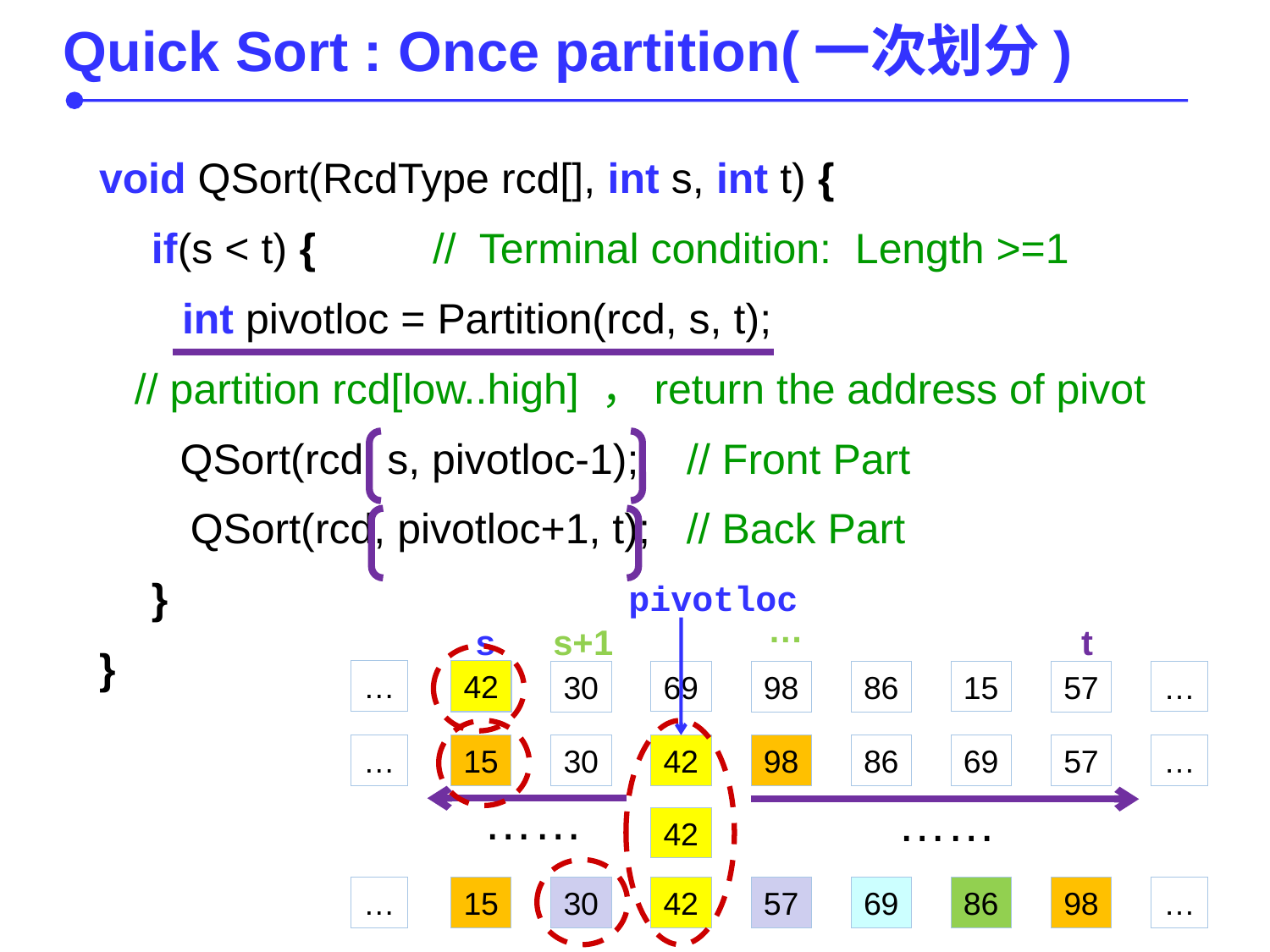

Quick Sort : Once partition(一次划分)

void QSort(RcdType rcd[], int s, int t) {
　if(s < t) { 　　//  Terminal condition:  Length >=1
       int pivotloc = Partition(rcd, s, t);
   // partition rcd[low..high] ，return the address of pivot
　   QSort(rcd, s, pivotloc-1);    // Front Part
   　QSort(rcd, pivotloc+1, t);   // Back Part
　}
}

pivotloc
…
s
s+1
t

42
…
69
15
…
42
30
98
86
57

…
42
69
…
15
30
98
98
86
57
15
……
……
42

…
42
86
…
15
30
57
69
98